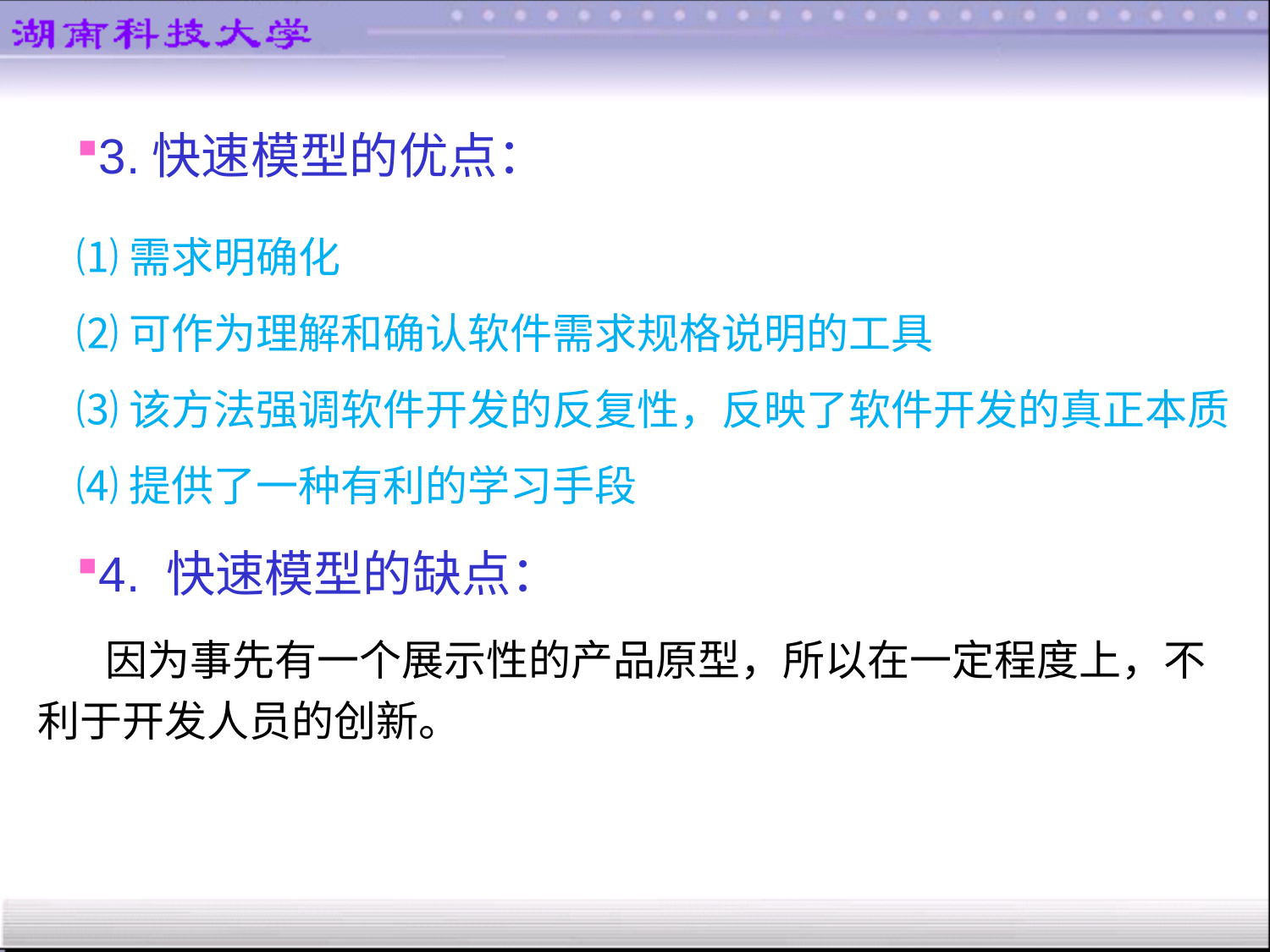

3.快速模型的优点：
⑴需求明确化
⑵可作为理解和确认软件需求规格说明的工具
⑶该方法强调软件开发的反复性，反映了软件开发的真正本质
⑷提供了一种有利的学习手段
4. 快速模型的缺点：
  因为事先有一个展示性的产品原型，所以在一定程度上，不利于开发人员的创新。